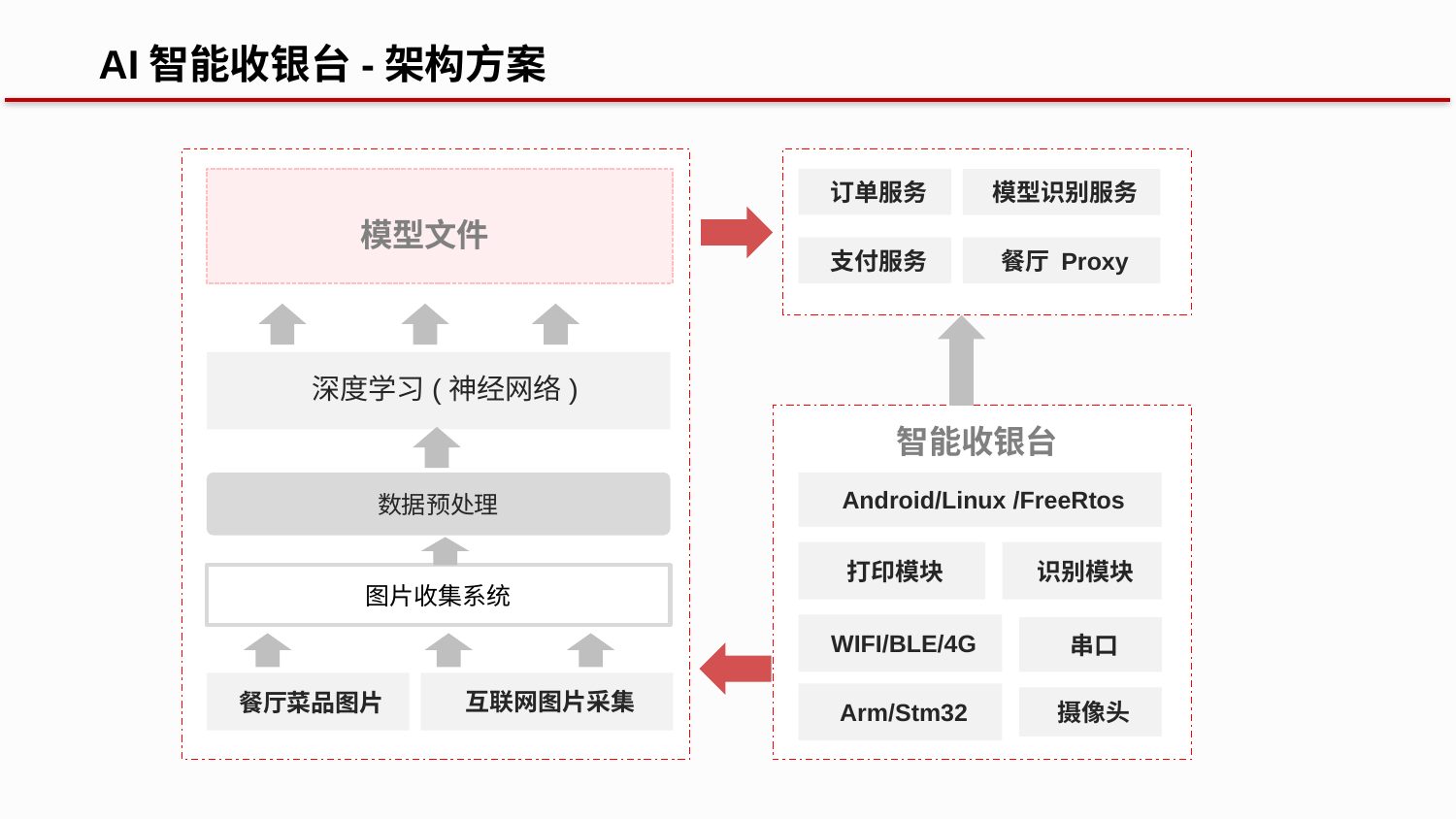

AI智能收银台-架构方案

订单服务
模型识别服务

模型文件
支付服务
餐厅 Proxy

深度学习(神经网络)

智能收银台

数据预处理
Android/Linux /FreeRtos

识别模块
打印模块
图片收集系统
WIFI/BLE/4G
串口

互联网图片采集
餐厅菜品图片
Arm/Stm32
摄像头